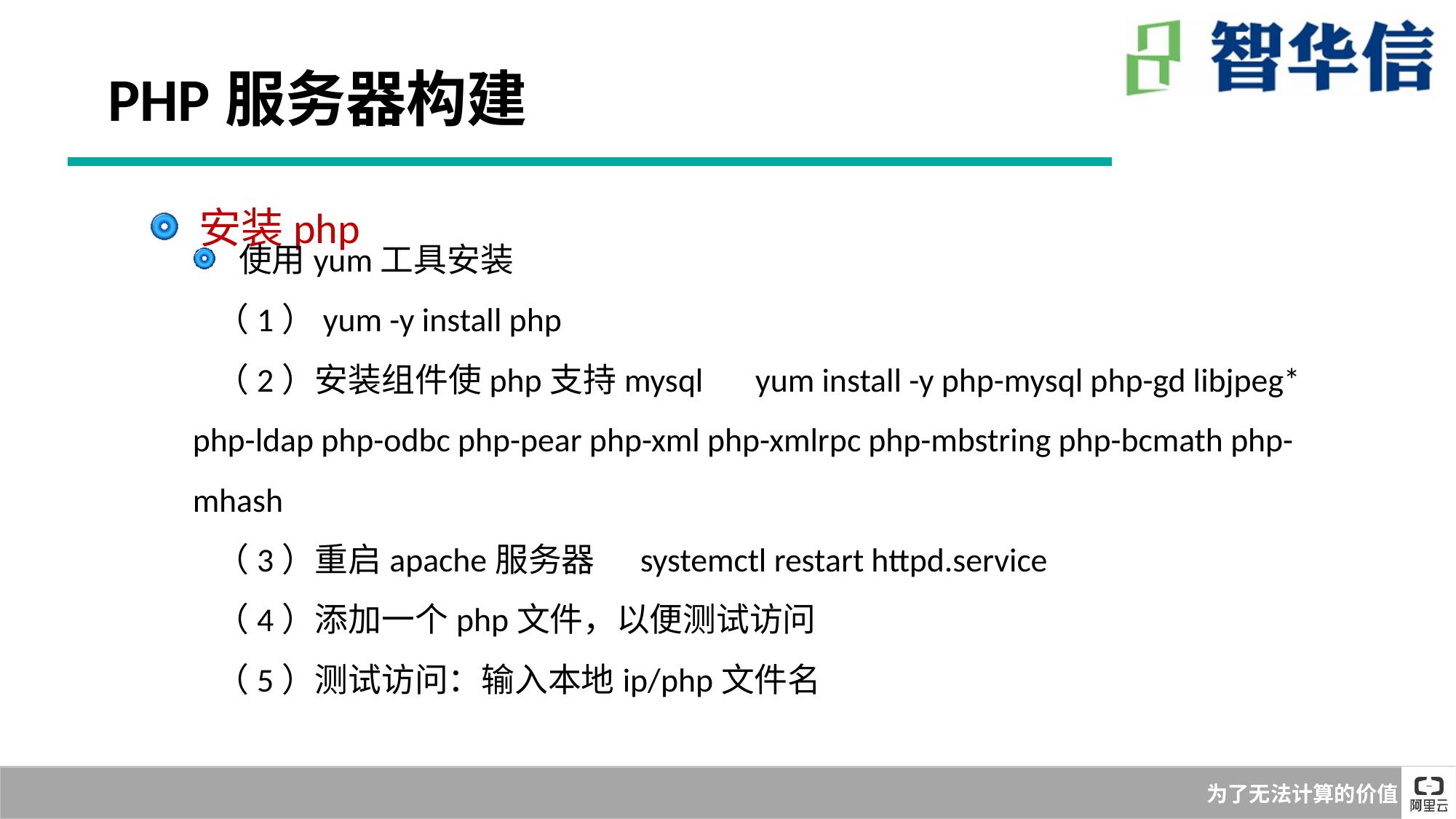

PHP服务器构建
 安装php
  使用yum工具安装
  （1）yum -y install php
  （2）安装组件使php支持mysql       yum install -y php-mysql php-gd libjpeg* php-ldap php-odbc php-pear php-xml php-xmlrpc php-mbstring php-bcmath php-mhash
  （3）重启apache服务器     systemctl restart httpd.service
  （4）添加一个php文件，以便测试访问
  （5）测试访问：输入本地ip/php文件名